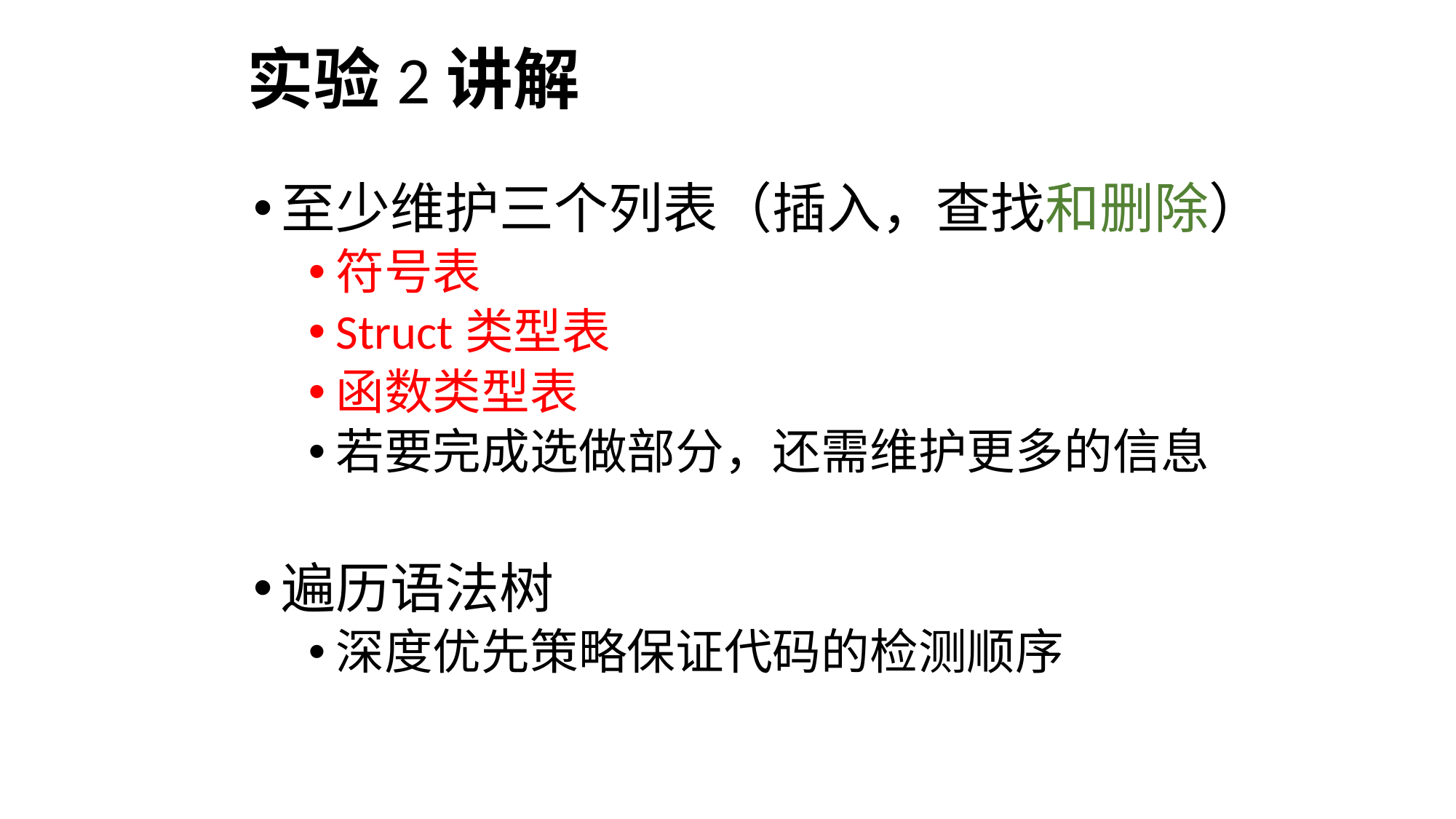

# 实验2讲解
至少维护三个列表（插入，查找和删除）
符号表
Struct类型表
函数类型表
若要完成选做部分，还需维护更多的信息

遍历语法树
深度优先策略保证代码的检测顺序